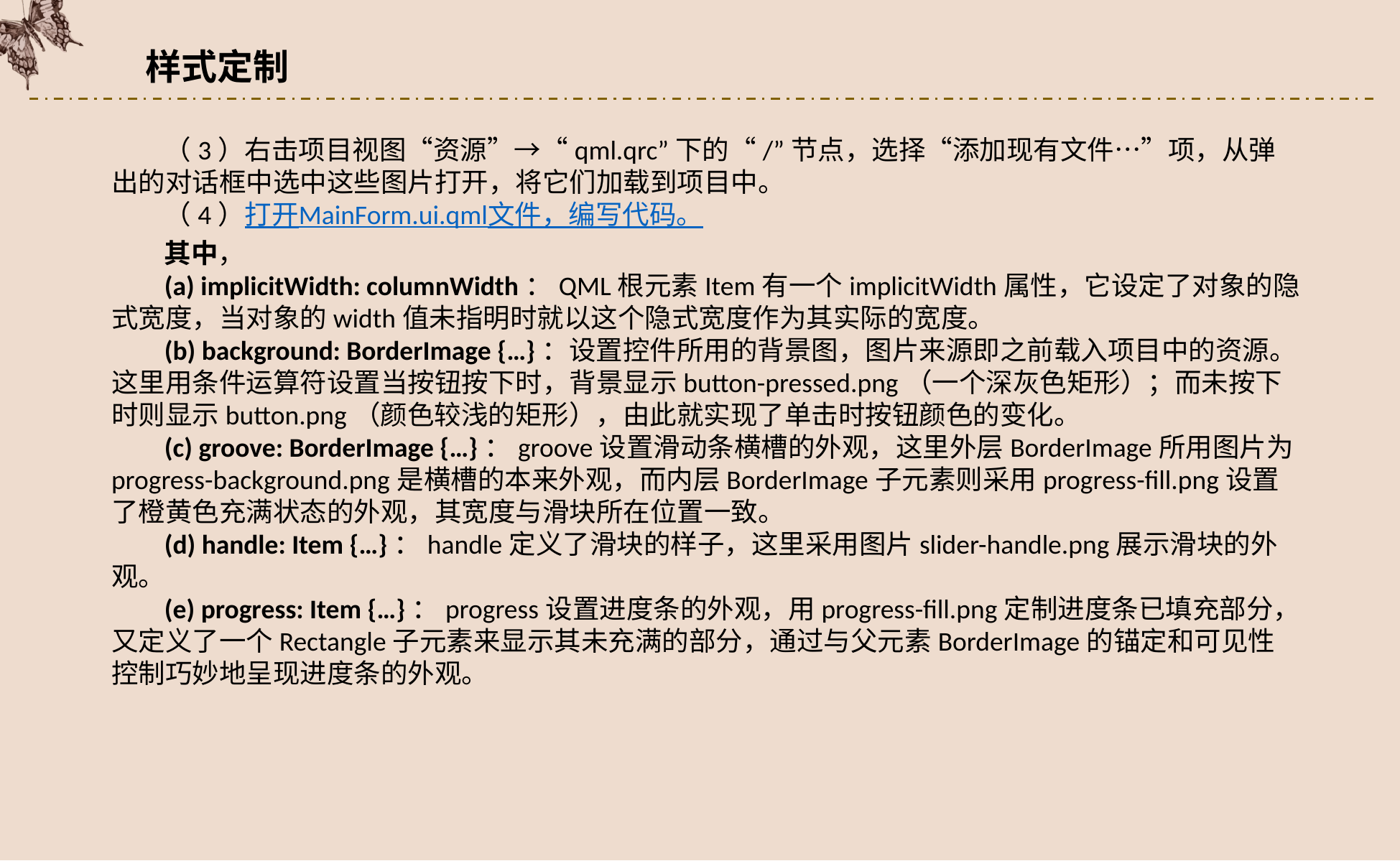

样式定制
（3）右击项目视图“资源”→“qml.qrc”下的“/”节点，选择“添加现有文件…”项，从弹出的对话框中选中这些图片打开，将它们加载到项目中。
（4）打开MainForm.ui.qml文件，编写代码。
其中，
(a) implicitWidth: columnWidth：QML根元素Item有一个implicitWidth属性，它设定了对象的隐式宽度，当对象的width值未指明时就以这个隐式宽度作为其实际的宽度。
(b) background: BorderImage {…}：设置控件所用的背景图，图片来源即之前载入项目中的资源。这里用条件运算符设置当按钮按下时，背景显示button-pressed.png（一个深灰色矩形）；而未按下时则显示button.png（颜色较浅的矩形），由此就实现了单击时按钮颜色的变化。
(c) groove: BorderImage {…}：groove设置滑动条横槽的外观，这里外层BorderImage所用图片为progress-background.png是横槽的本来外观，而内层BorderImage子元素则采用progress-fill.png设置了橙黄色充满状态的外观，其宽度与滑块所在位置一致。
(d) handle: Item {…}：handle定义了滑块的样子，这里采用图片slider-handle.png展示滑块的外观。
(e) progress: Item {…}：progress设置进度条的外观，用progress-fill.png定制进度条已填充部分，又定义了一个Rectangle子元素来显示其未充满的部分，通过与父元素BorderImage的锚定和可见性控制巧妙地呈现进度条的外观。